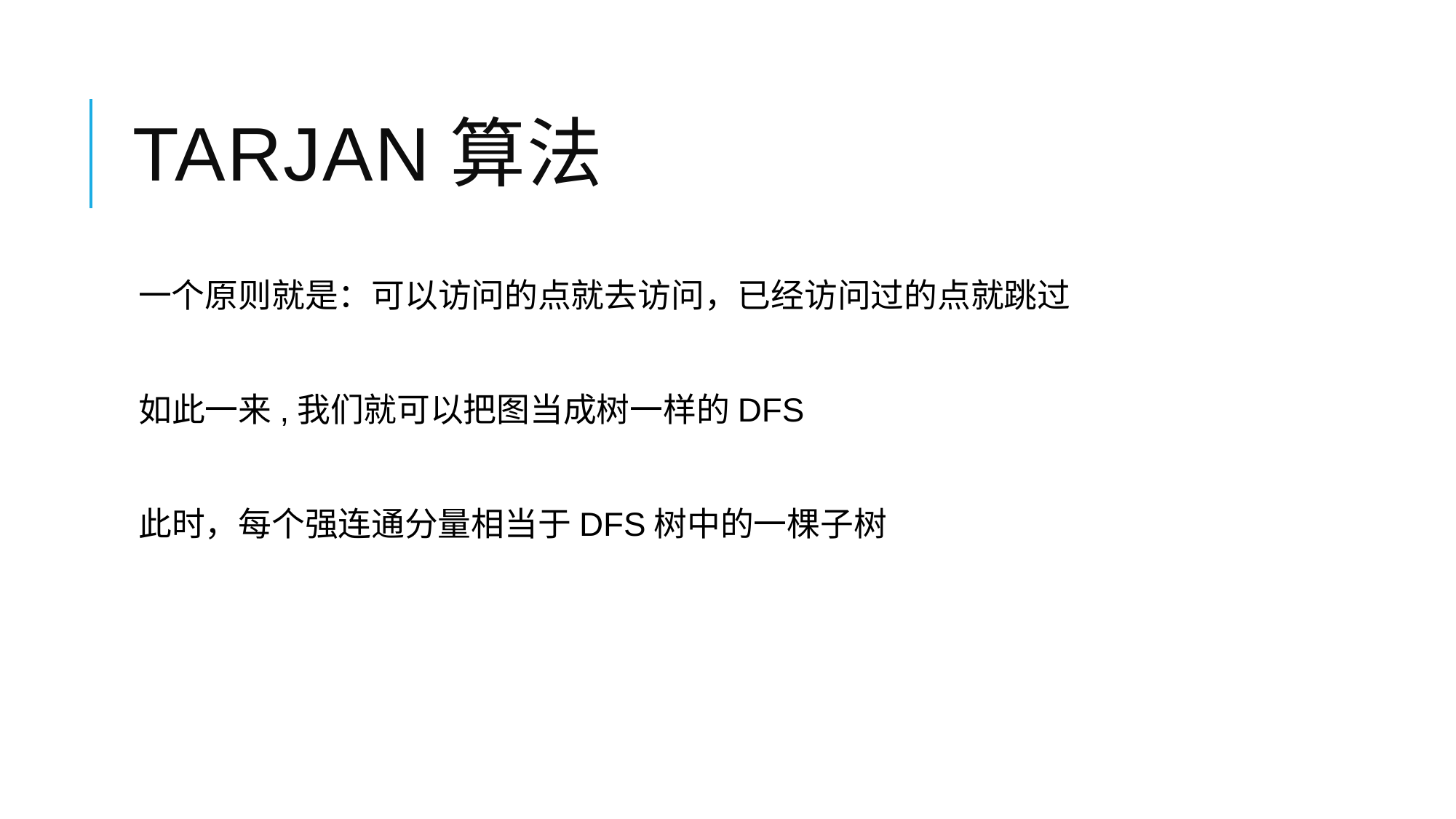

# Tarjan算法
一个原则就是：可以访问的点就去访问，已经访问过的点就跳过

如此一来,我们就可以把图当成树一样的DFS

此时，每个强连通分量相当于DFS树中的一棵子树